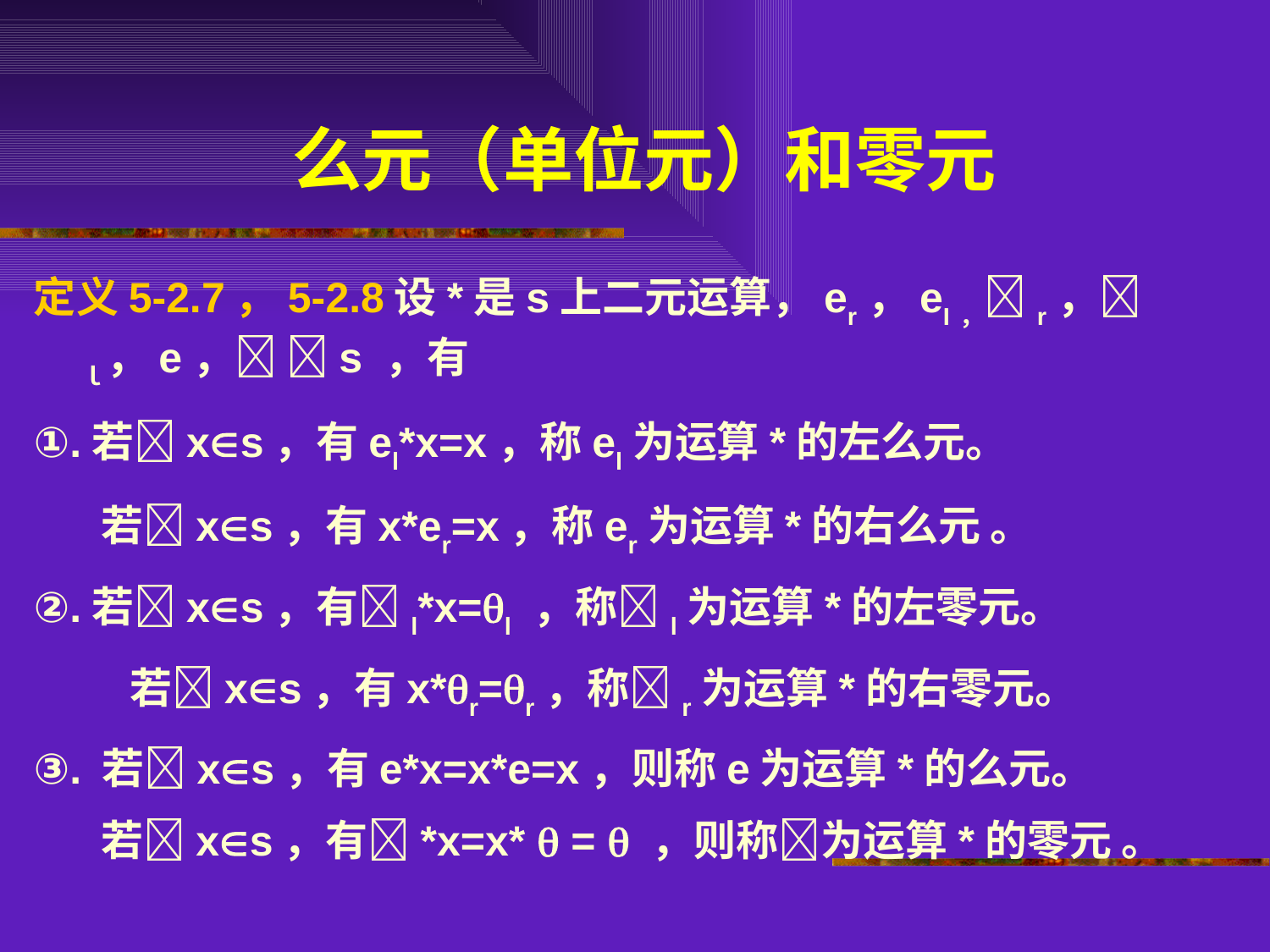

# 么元（单位元）和零元
定义5-2.7，5-2.8设*是s上二元运算，er，eI，θr，θｌ，e，θ ∈s ，有
①.若∀x∈s，有el*x=x，称el为运算*的左么元。
      若∀x∈s，有x*er=x，称er为运算*的右么元 。
②.若∀x∈s，有θl*x=θl ，称θl为运算*的左零元。
         若∀x∈s，有x*θr=θr，称θr为运算*的右零元。
③. 若∀x∈s，有e*x=x*e=x，则称e为运算*的么元。
      若∀x∈s，有θ*x=x* θ = θ ，则称θ为运算*的零元 。